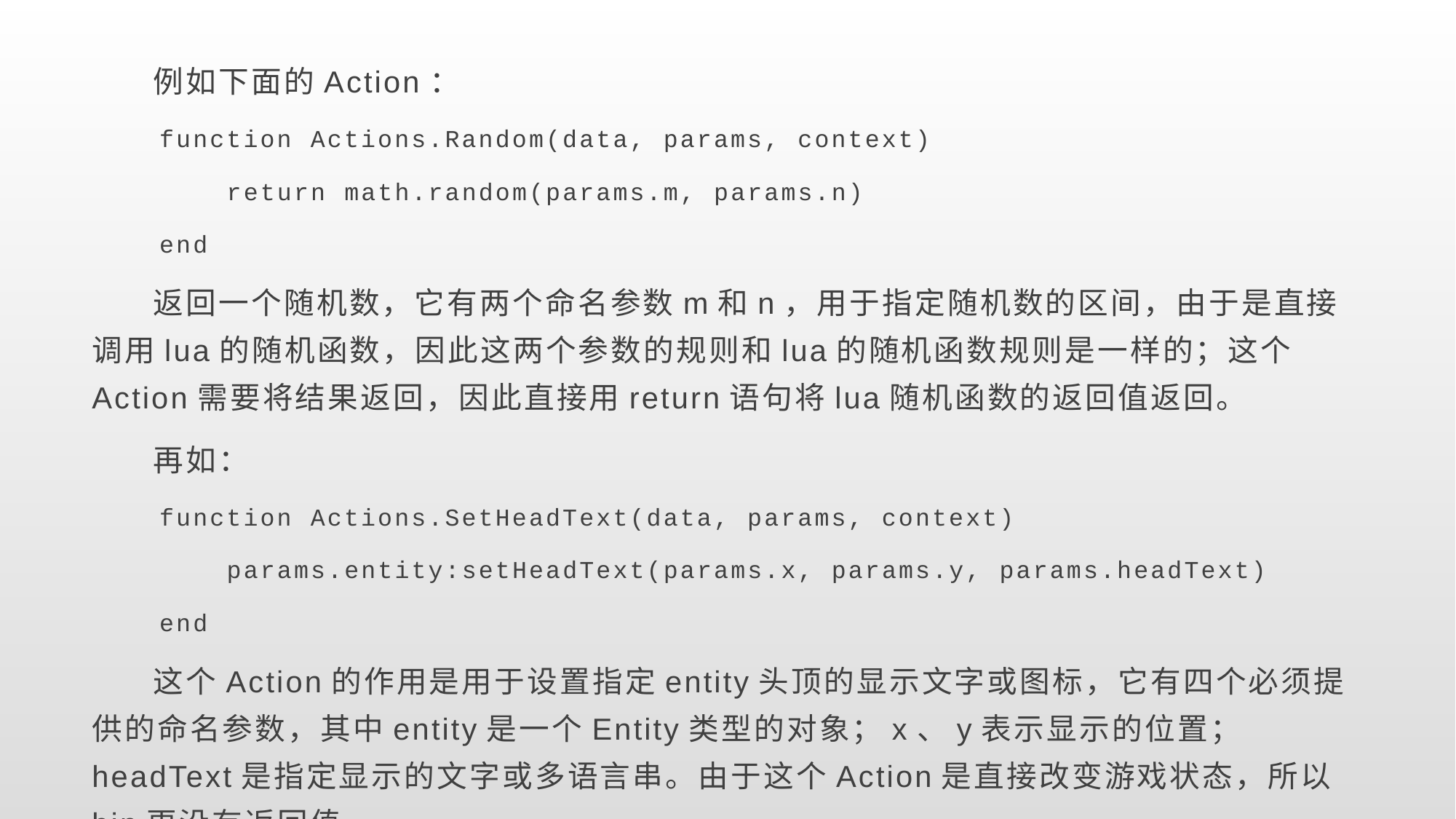

例如下面的Action：
    function Actions.Random(data, params, context)
        return math.random(params.m, params.n)
    end
      返回一个随机数，它有两个命名参数m和n，用于指定随机数的区间，由于是直接调用lua的随机函数，因此这两个参数的规则和lua的随机函数规则是一样的；这个Action需要将结果返回，因此直接用return语句将lua随机函数的返回值返回。
      再如：
    function Actions.SetHeadText(data, params, context)
        params.entity:setHeadText(params.x, params.y, params.headText)
    end
      这个Action的作用是用于设置指定entity头顶的显示文字或图标，它有四个必须提供的命名参数，其中entity是一个Entity类型的对象；x、y表示显示的位置；headText是指定显示的文字或多语言串。由于这个Action是直接改变游戏状态，所以bin更没有返回值。